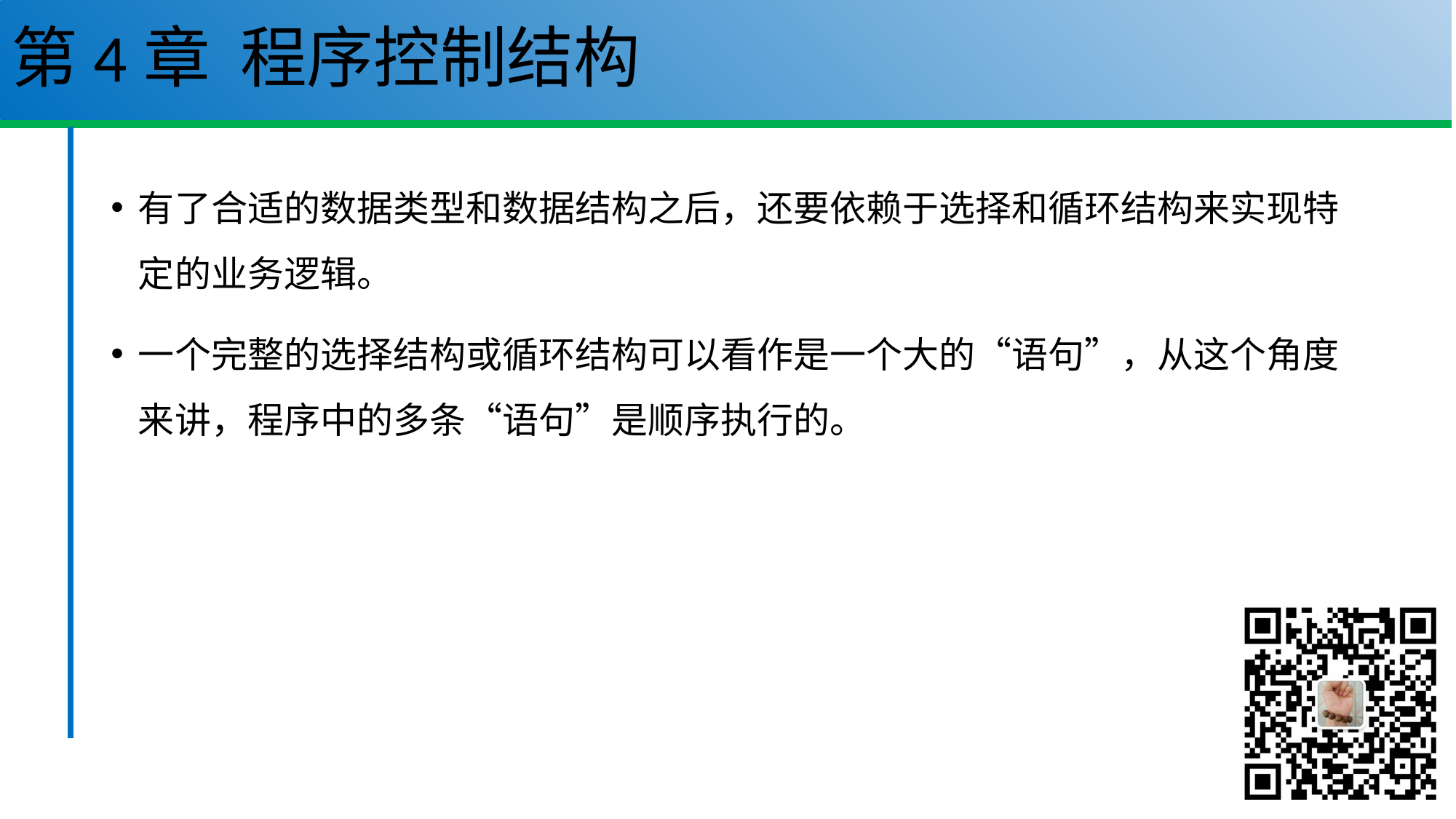

# 第4章  程序控制结构
有了合适的数据类型和数据结构之后，还要依赖于选择和循环结构来实现特定的业务逻辑。
一个完整的选择结构或循环结构可以看作是一个大的“语句”，从这个角度来讲，程序中的多条“语句”是顺序执行的。
2